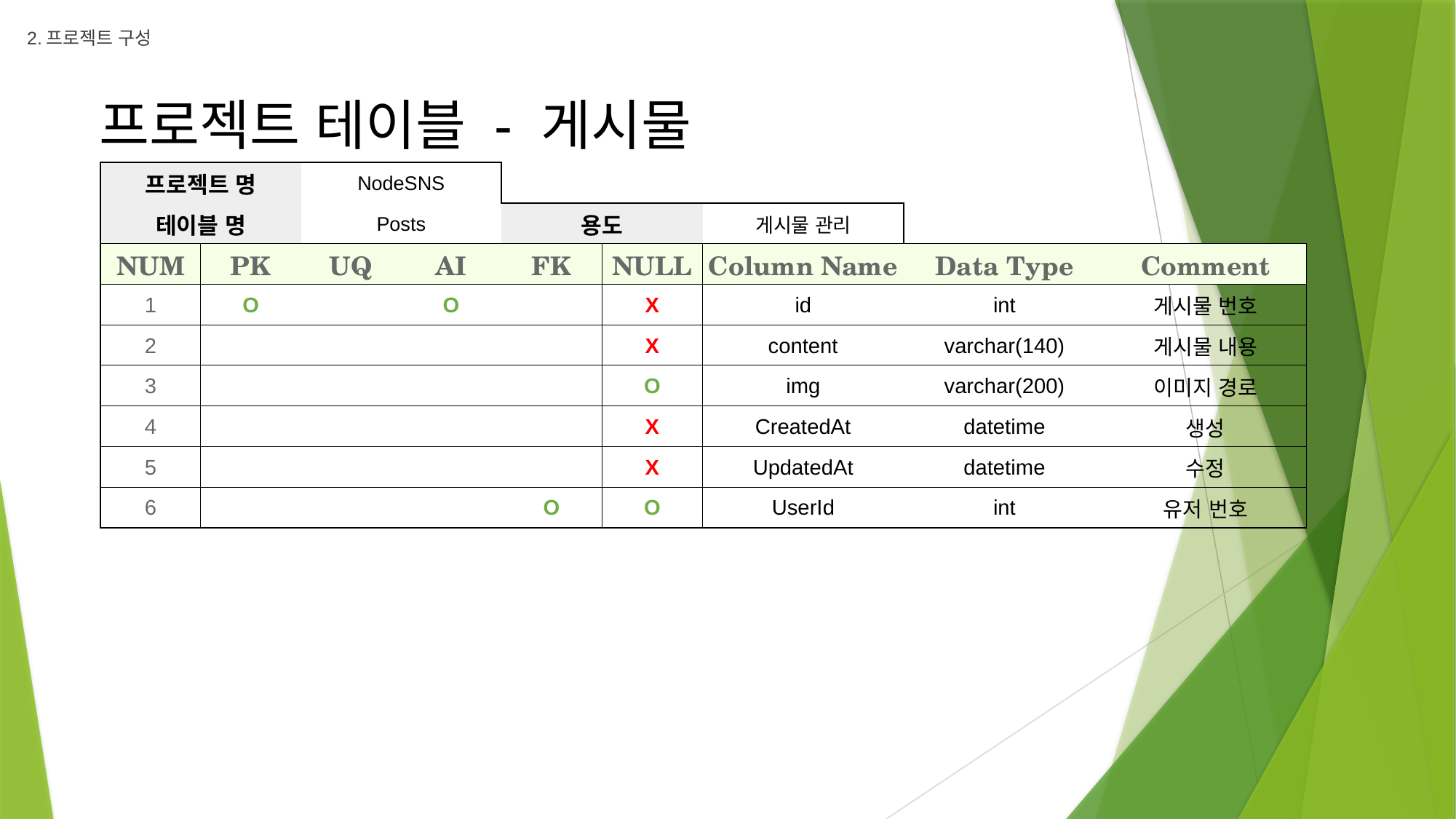

2.프로젝트 구성
프로젝트 테이블 - 게시물
| 프로젝트 명 |  | NodeSNS |  |  |  |  |  |  |  |  |  |
| --- | --- | --- | --- | --- | --- | --- | --- | --- | --- | --- | --- |
| 테이블 명 |  | Posts |  | 용도 |  | 게시물 관리 |  |  |  |  |  |
| NUM | PK | UQ | AI | FK | NULL | Column Name |  | Data Type |  | Comment |  |
| 1 | O |  | O |  | X | id |  | int |  | 게시물 번호 |  |
| 2 |  |  |  |  | X | content |  | varchar(140) |  | 게시물 내용 |  |
| 3 |  |  |  |  | O | img |  | varchar(200) |  | 이미지 경로 |  |
| 4 |  |  |  |  | X | CreatedAt |  | datetime |  | 생성 |  |
| 5 |  |  |  |  | X | UpdatedAt |  | datetime |  | 수정 |  |
| 6 |  |  |  | O | O | UserId |  | int |  | 유저 번호 |  |